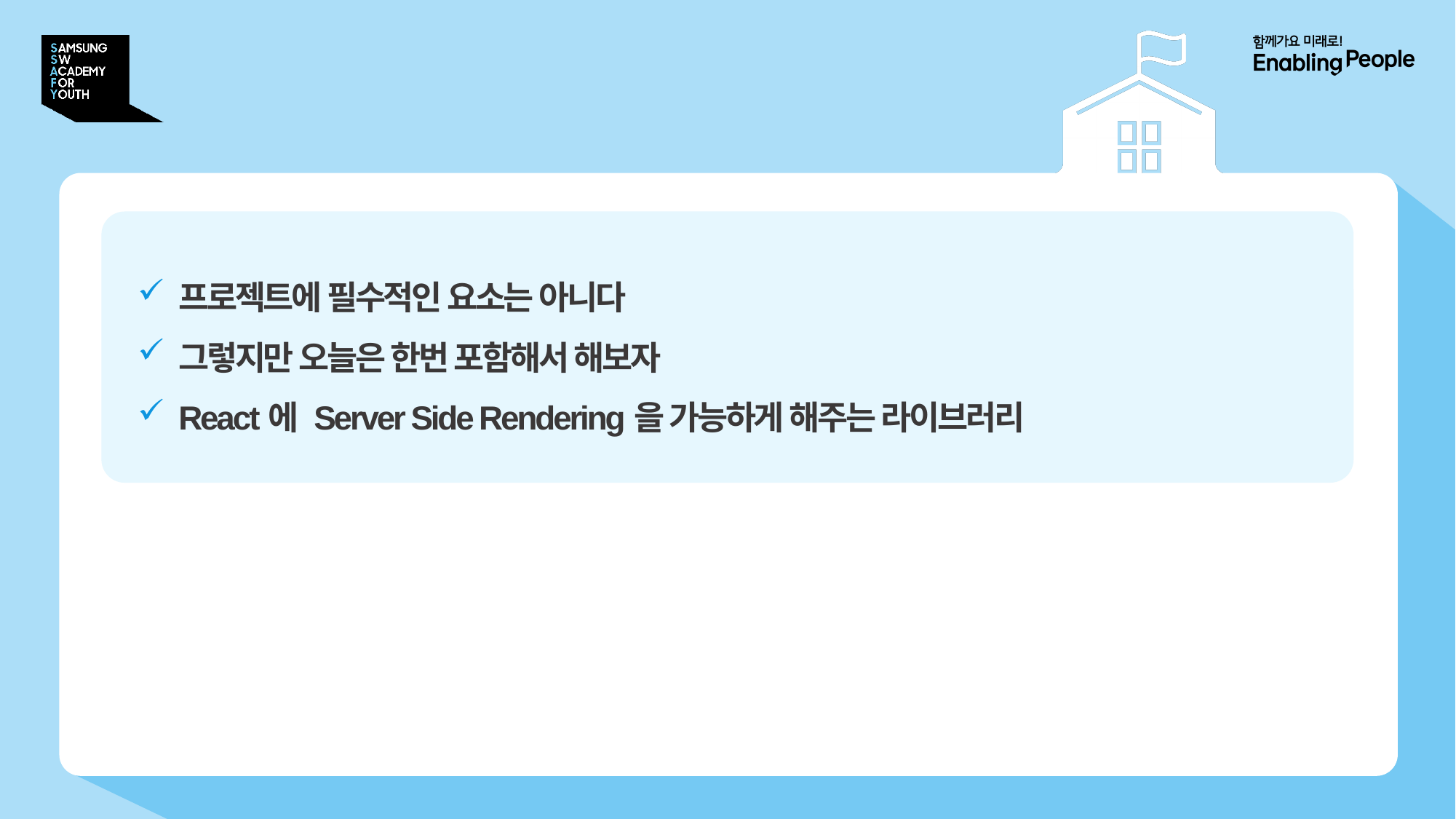

# Next.js

프로젝트에 필수적인 요소는 아니다
그렇지만 오늘은 한번 포함해서 해보자
React에 Server Side Rendering을 가능하게 해주는 라이브러리